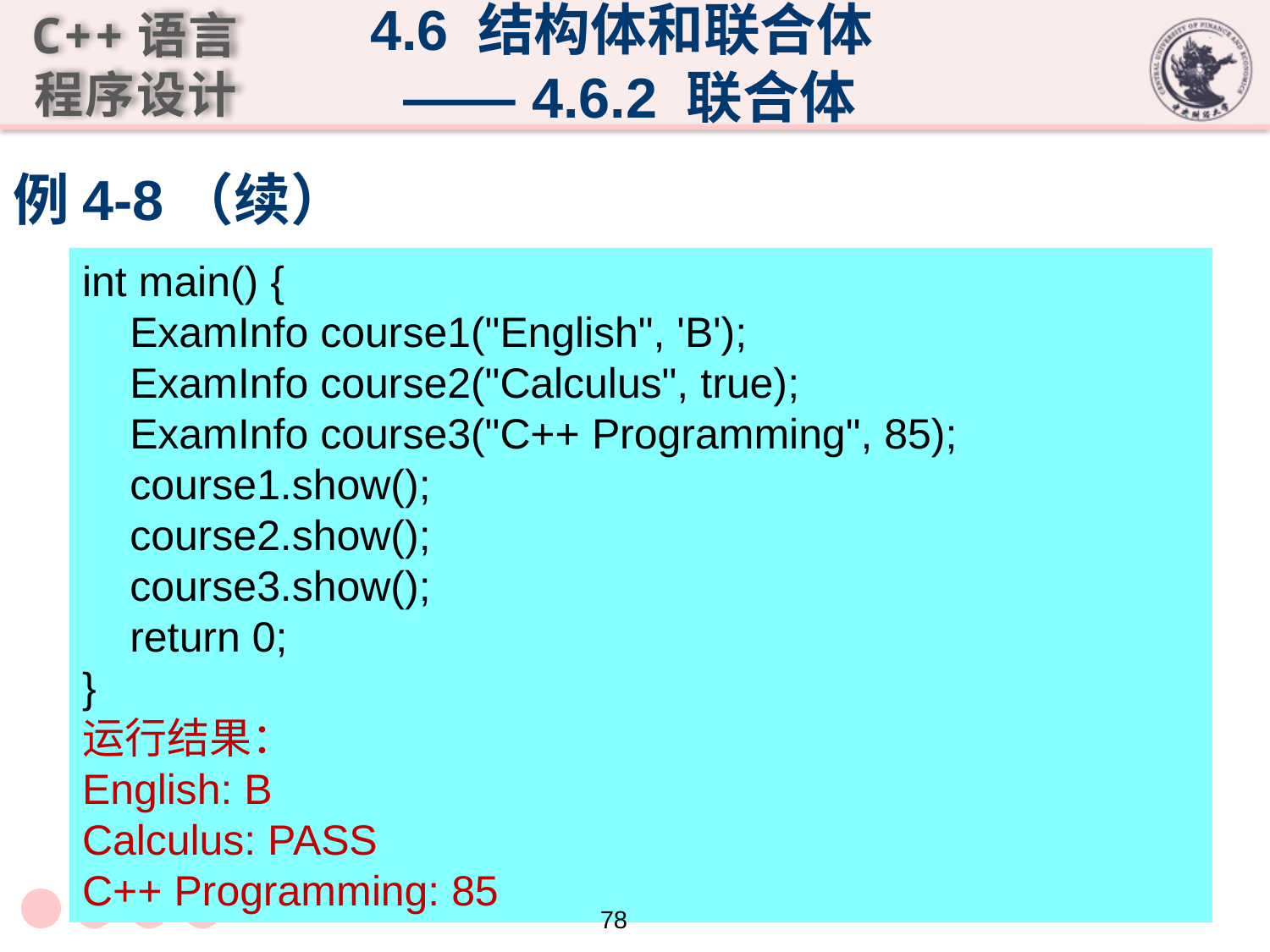

4.6 结构体和联合体
 —— 4.6.2 联合体
# 例4-8（续）
int main() {
	ExamInfo course1("English", 'B');
	ExamInfo course2("Calculus", true);
	ExamInfo course3("C++ Programming", 85);
	course1.show();
	course2.show();
	course3.show();
	return 0;
}
运行结果：
English: B
Calculus: PASS
C++ Programming: 85
78